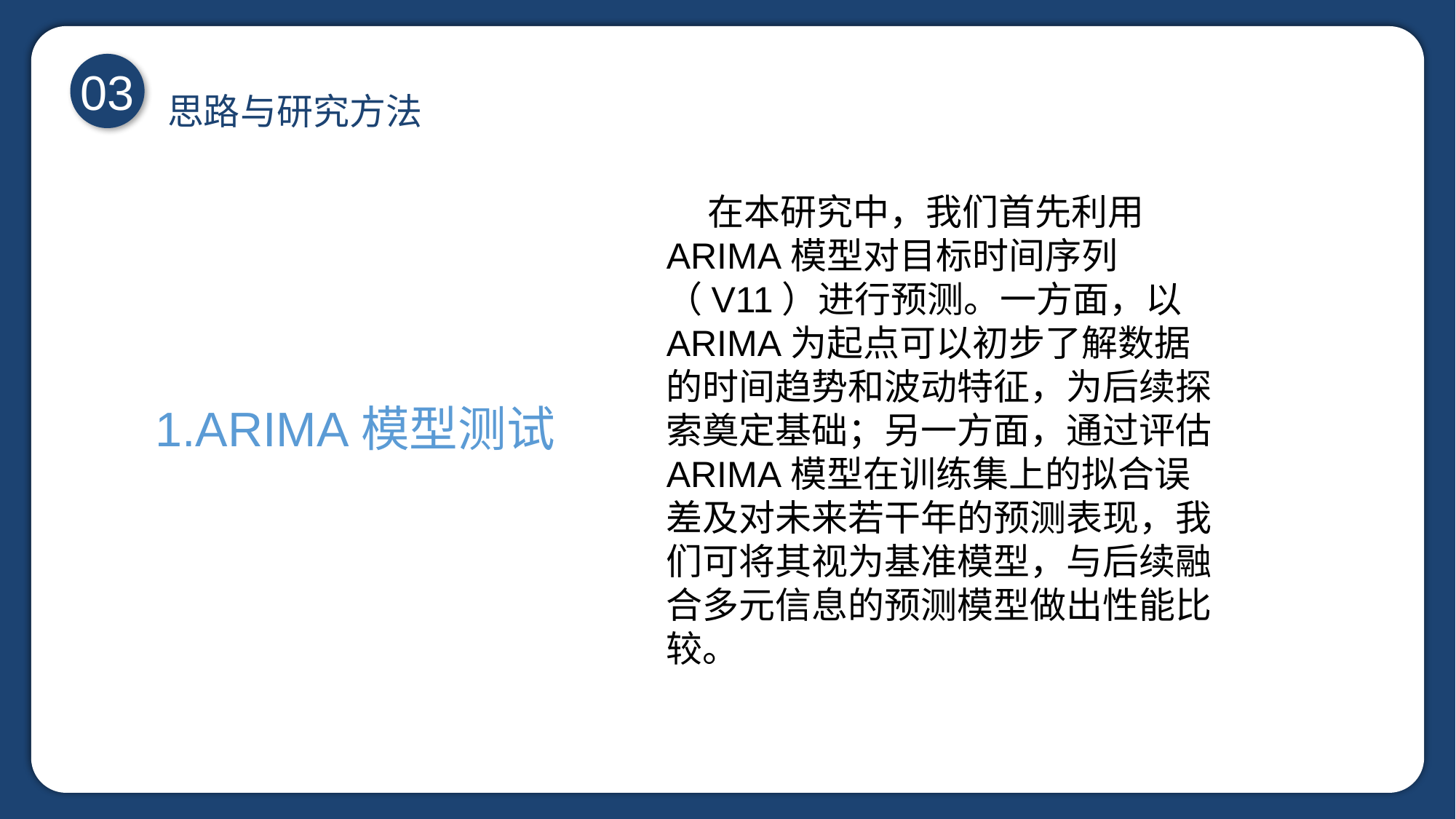

思路与研究方法

03
    在本研究中，我们首先利用ARIMA模型对目标时间序列（V11）进行预测。一方面，以ARIMA为起点可以初步了解数据的时间趋势和波动特征，为后续探索奠定基础；另一方面，通过评估ARIMA模型在训练集上的拟合误差及对未来若干年的预测表现，我们可将其视为基准模型，与后续融合多元信息的预测模型做出性能比较。
1.ARIMA模型测试